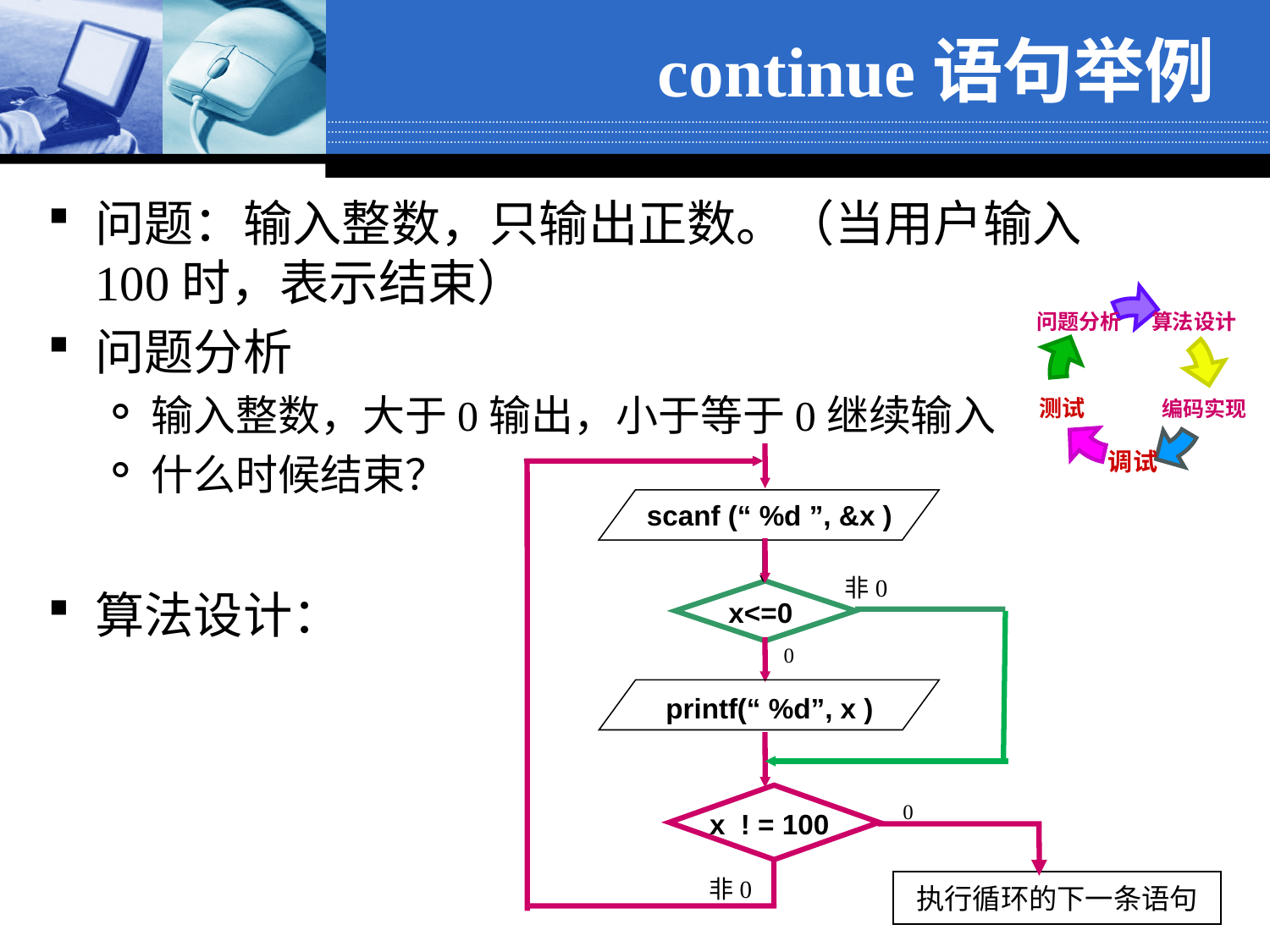

# continue语句举例

问题分析
      算法设计

测试
编码实现
调试
问题：输入整数，只输出正数。（当用户输入100时，表示结束）
问题分析
输入整数，大于0输出，小于等于0继续输入
什么时候结束？

算法设计：

scanf (“ %d ”, &x )

非0
x<=0

0

printf(“ %d”, x )

x  ! = 100
0

非0
执行循环的下一条语句